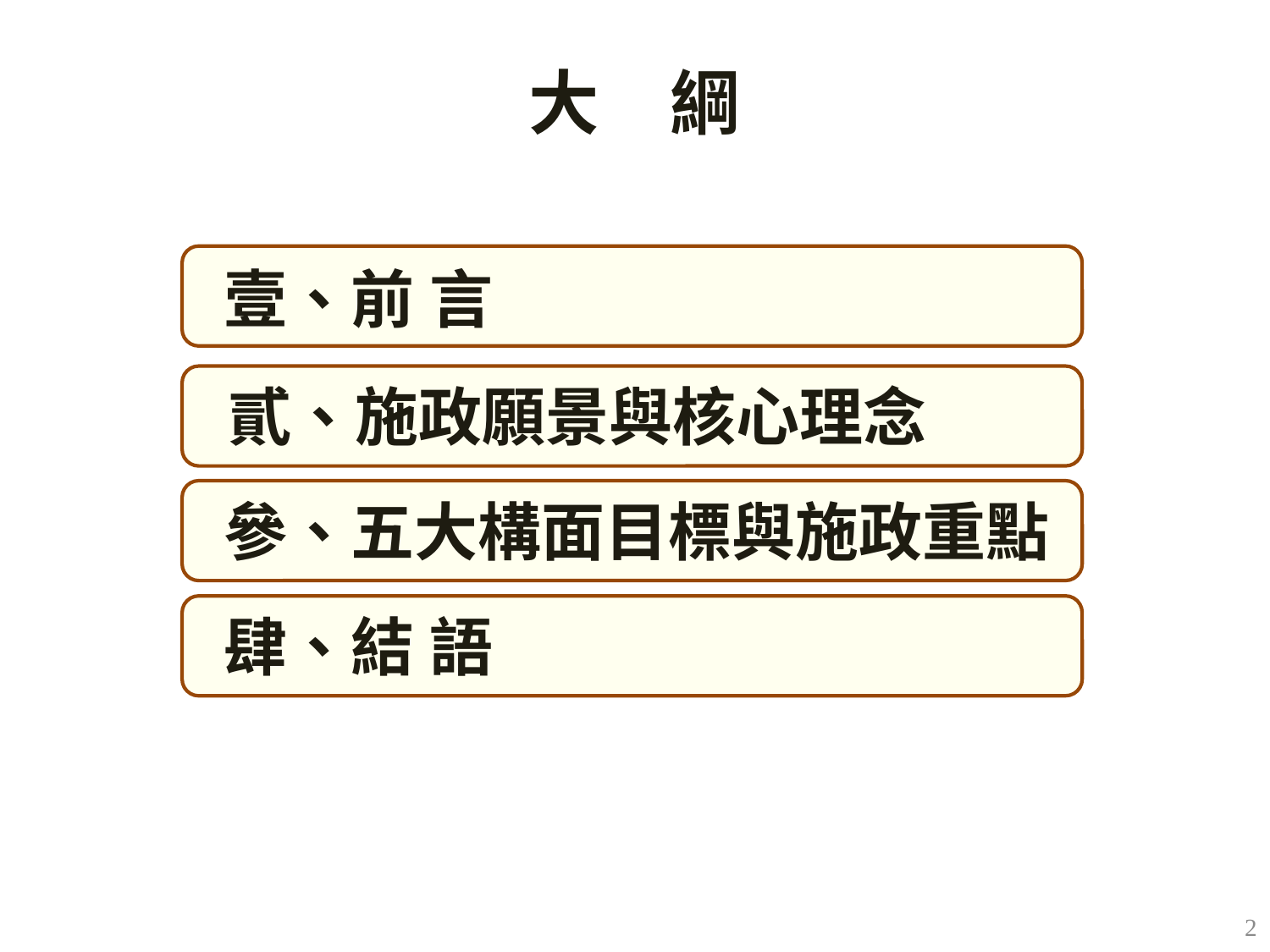

# 大　綱

壹、前 言

貳、施政願景與核心理念

參、五大構面目標與施政重點

肆、結 語
2